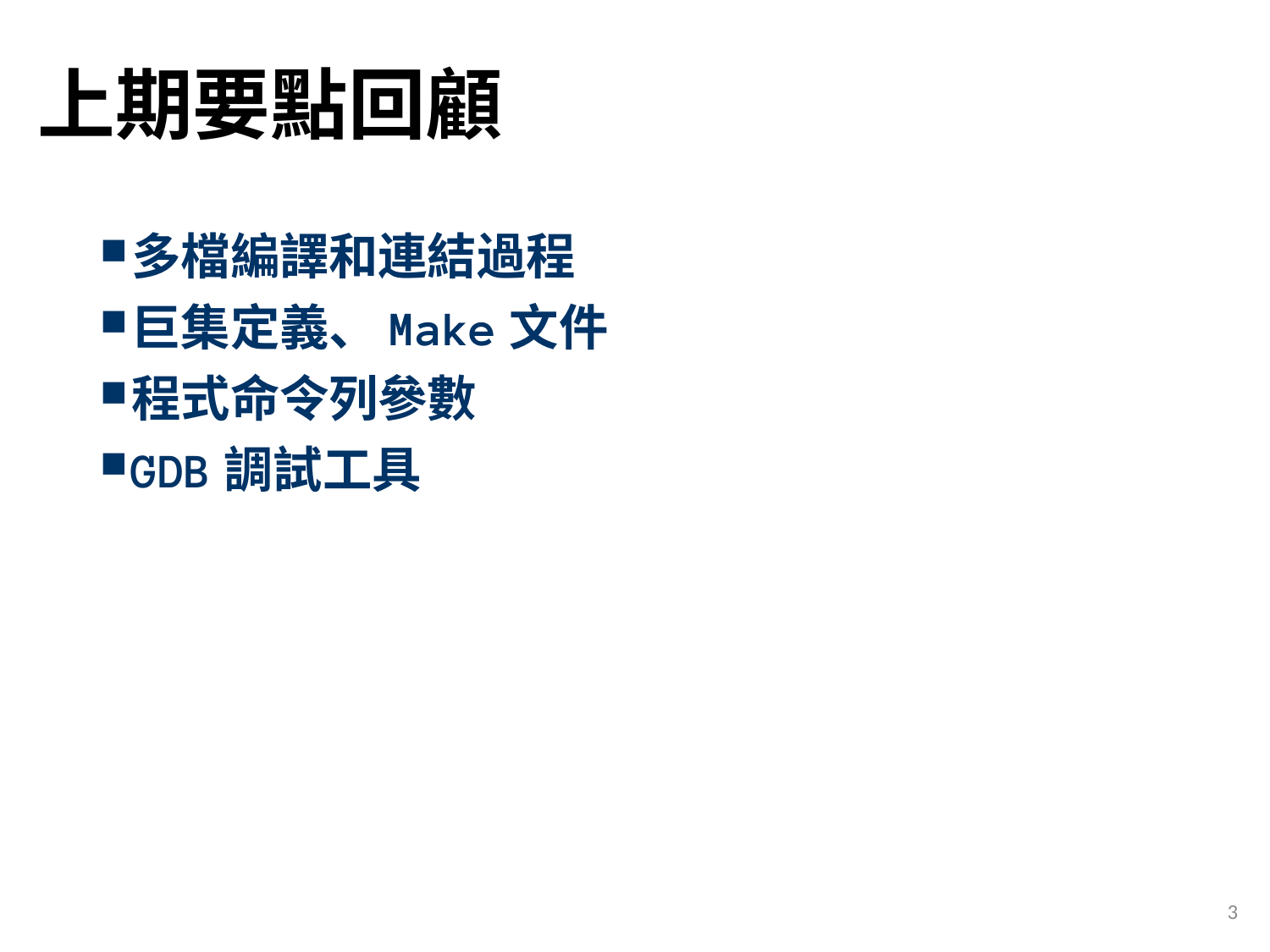

# 上期要點回顧
多檔編譯和連結過程
巨集定義、Make文件
程式命令列參數
GDB調試工具
3